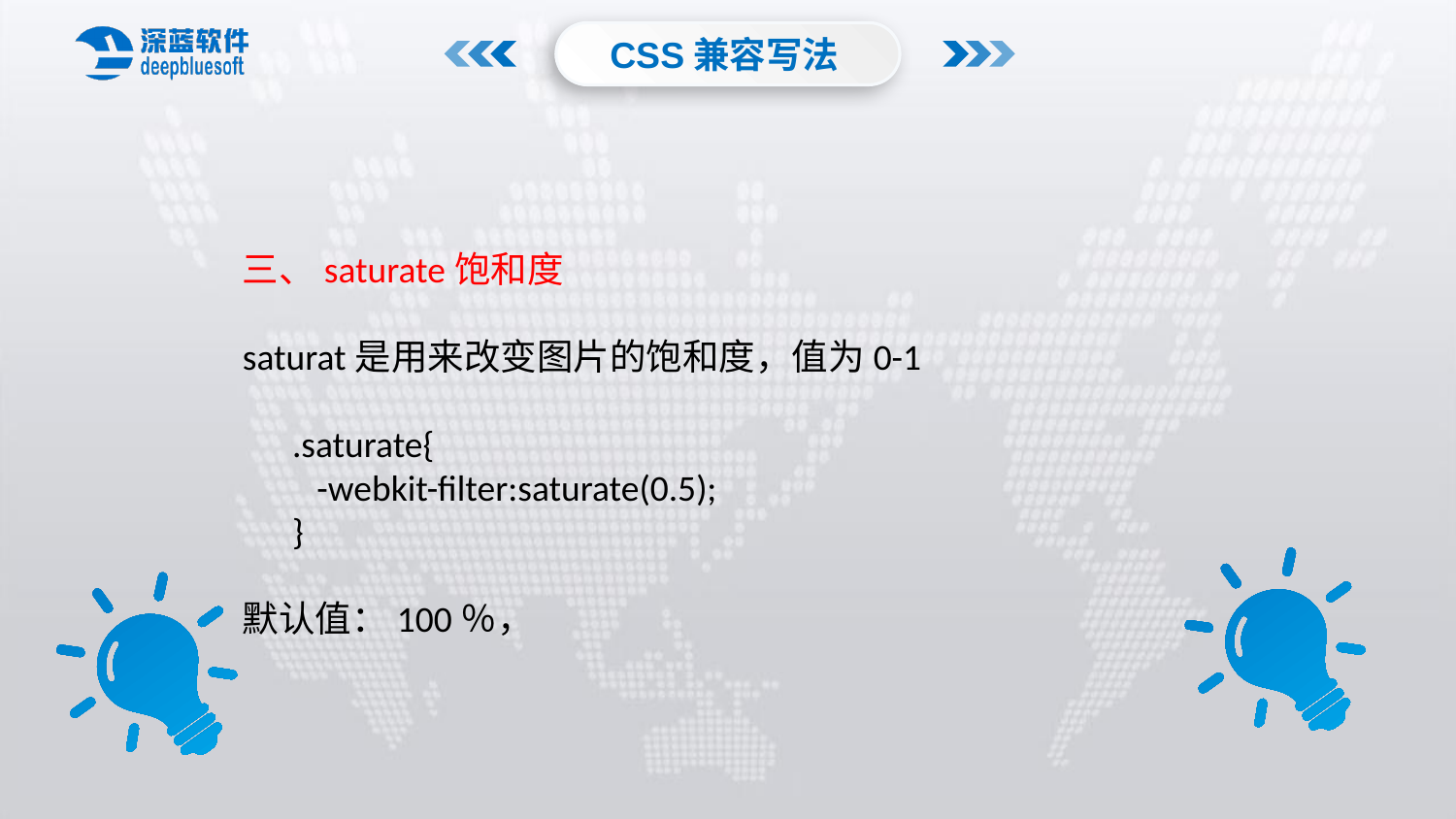

CSS兼容写法

三、saturate饱和度

saturat是用来改变图片的饱和度，值为0-1

      .saturate{
         -webkit-filter:saturate(0.5);
      }

默认值：100％，